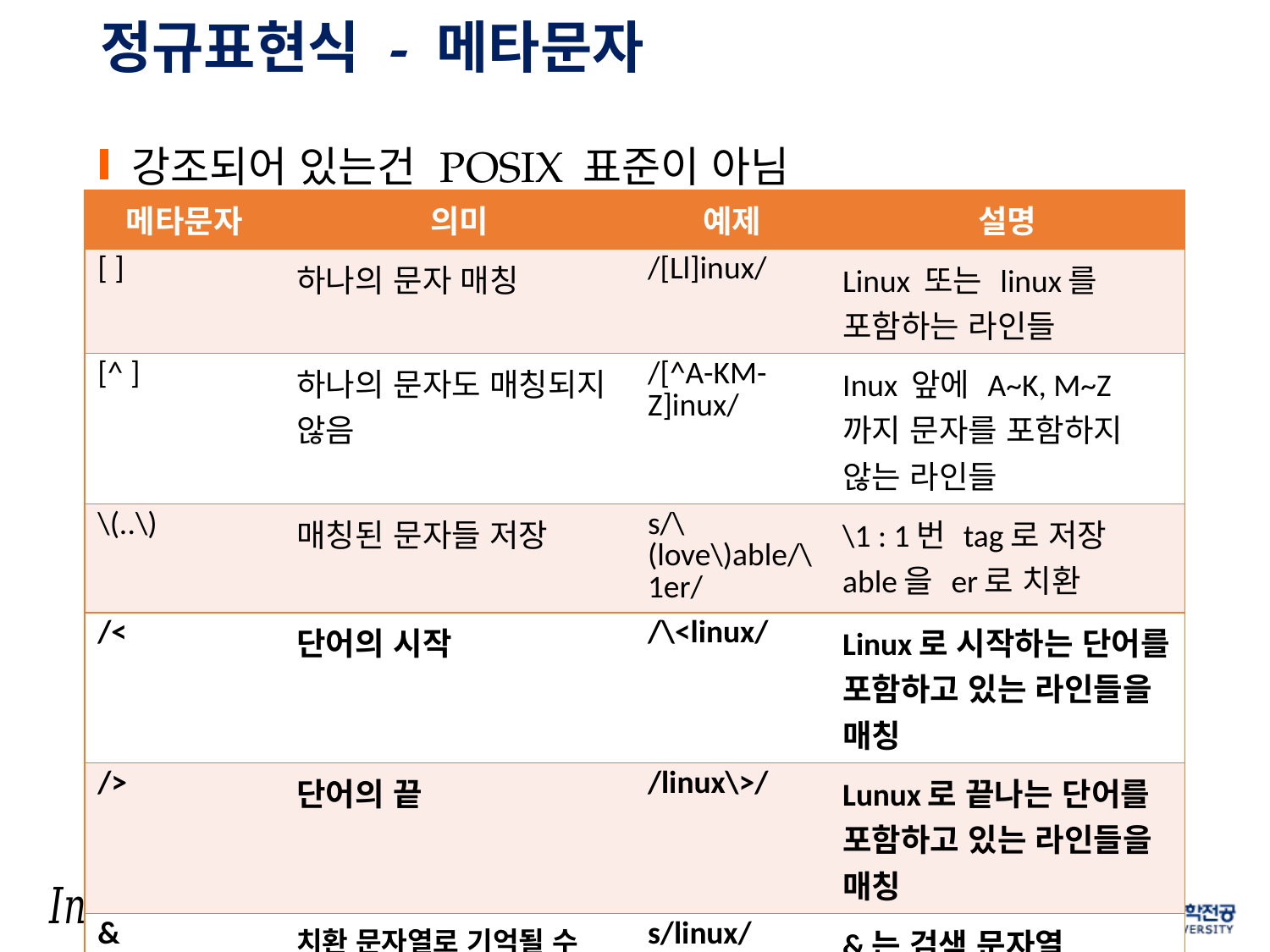

# 정규표현식 - 메타문자
강조되어 있는건 POSIX 표준이 아님
| 메타문자 | 의미 | 예제 | 설명 |
| --- | --- | --- | --- |
| [ ] | 하나의 문자 매칭 | /[Ll]inux/ | Linux 또는 linux를 포함하는 라인들 |
| [^ ] | 하나의 문자도 매칭되지 않음 | /[^A-KM-Z]inux/ | Inux 앞에 A~K, M~Z까지 문자를 포함하지 않는 라인들 |
| \(..\) | 매칭된 문자들 저장 | s/\(love\)able/\1er/ | \1 : 1번 tag로 저장 able을 er로 치환 |
| /< | 단어의 시작 | /\<linux/ | Linux로 시작하는 단어를 포함하고 있는 라인들을 매칭 |
| /> | 단어의 끝 | /linux\>/ | Lunux로 끝나는 단어를 포함하고 있는 라인들을 매칭 |
| & | 치환 문자열로 기억될 수 있는 검색 문자열을 저장 | s/linux/\*\*&\*\*/ | &는 검색 문자열 linux => \*\*linux\*\* |